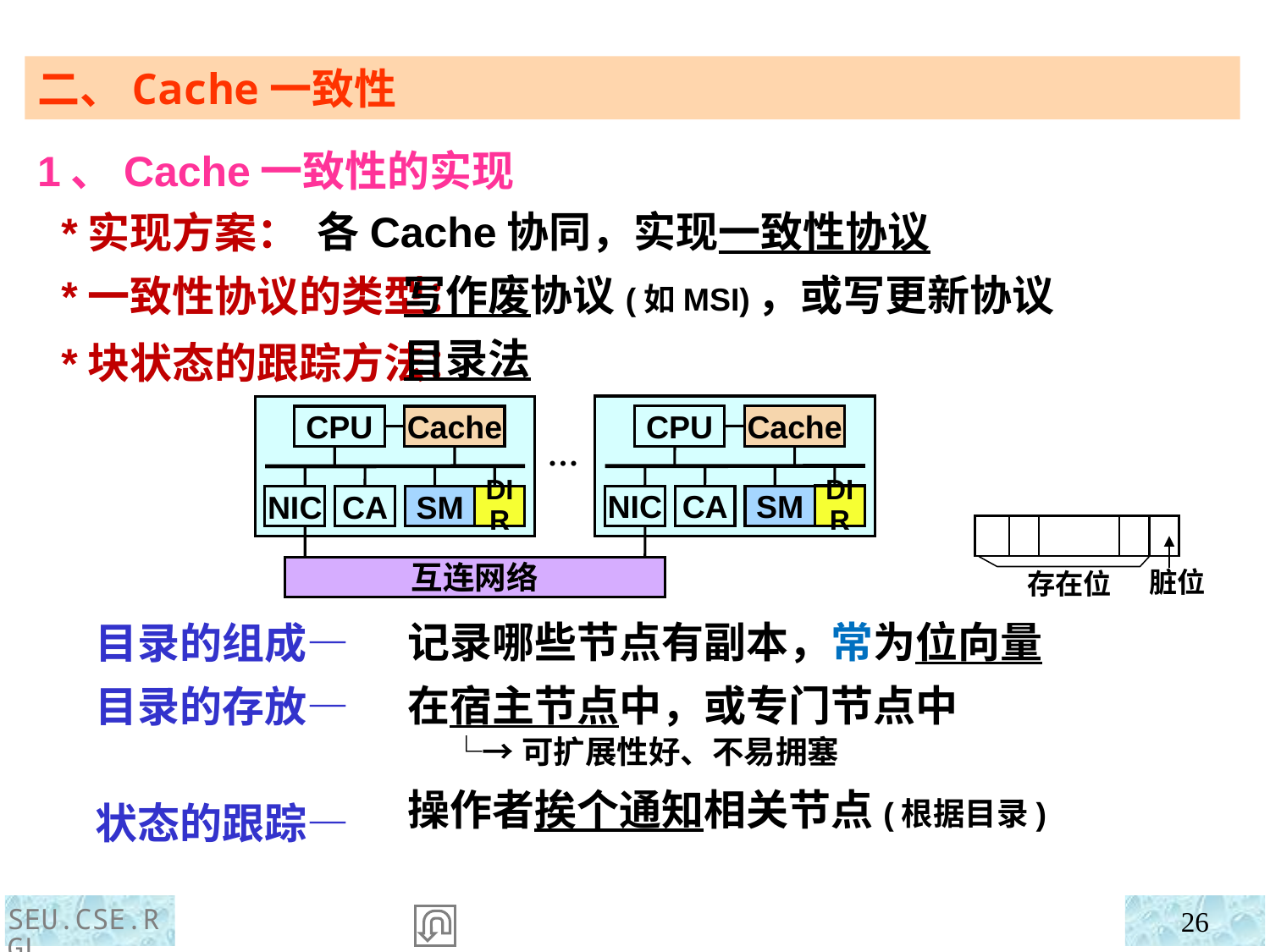

二、Cache一致性
1、Cache一致性的实现
  *实现方案：
  *一致性协议的类型：
  *块状态的跟踪方法：

     目录的组成—
     目录的存放—

     状态的跟踪—
各Cache协同，实现一致性协议
        写作废协议(如MSI)，或写更新协议
        目录法

CPU
Cache
CPU
Cache

···

DIR
NIC
CA
SM
DIR
NIC
CA
SM

互连网络

脏位
存在位
记录哪些节点有副本，常为位向量
在宿主节点中，或专门节点中
      └→可扩展性好、不易拥塞
操作者挨个通知相关节点(根据目录)
SEU.CSE.RGL
26